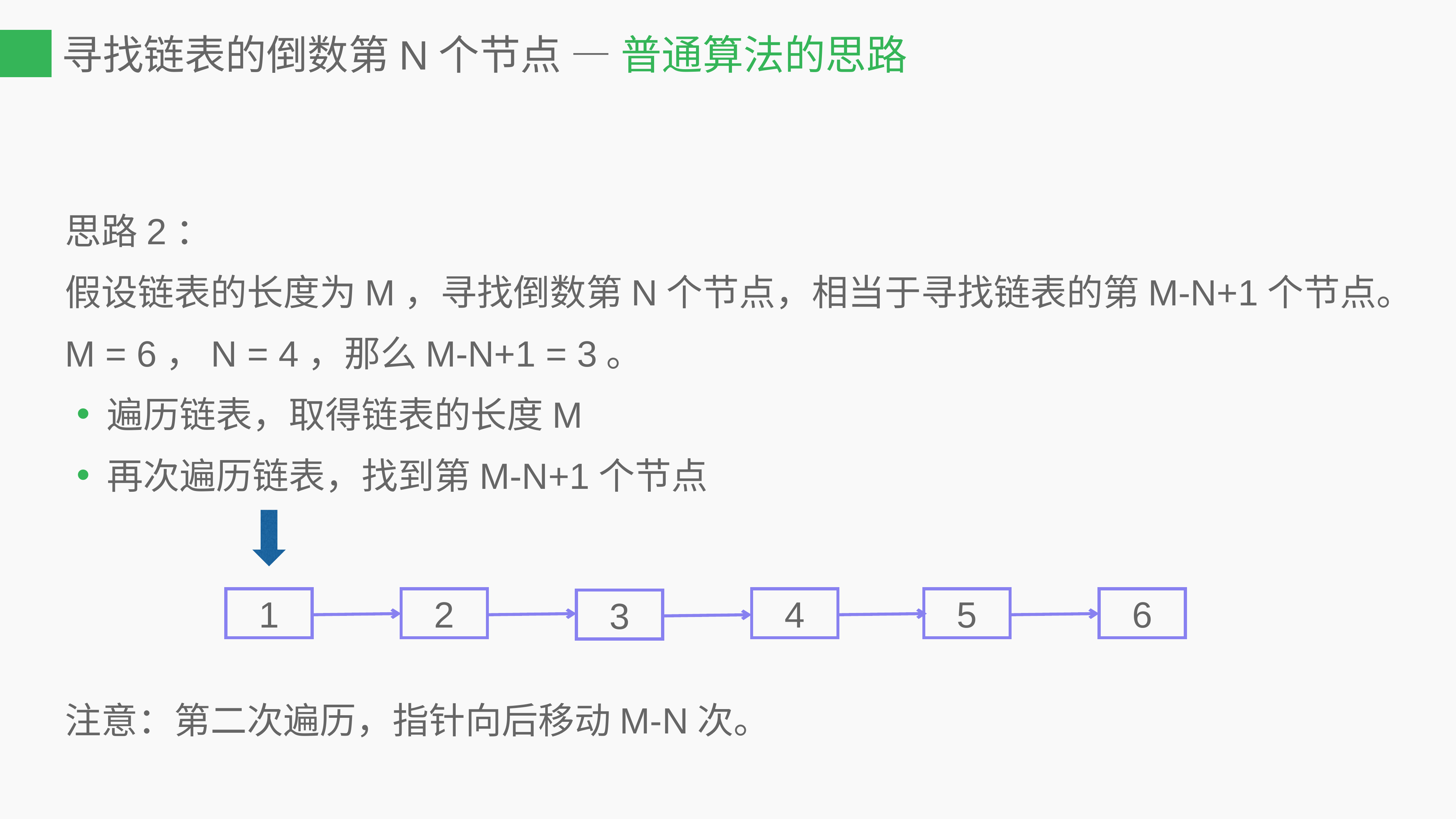

# 寻找链表的倒数第N个节点 — 普通算法的思路
思路2：
假设链表的长度为M，寻找倒数第N个节点，相当于寻找链表的第M-N+1个节点。
M = 6，N = 4，那么M-N+1 = 3。
遍历链表，取得链表的长度M
再次遍历链表，找到第M-N+1个节点

注意：第二次遍历，指针向后移动M-N次。

6
4
5
2
1
3